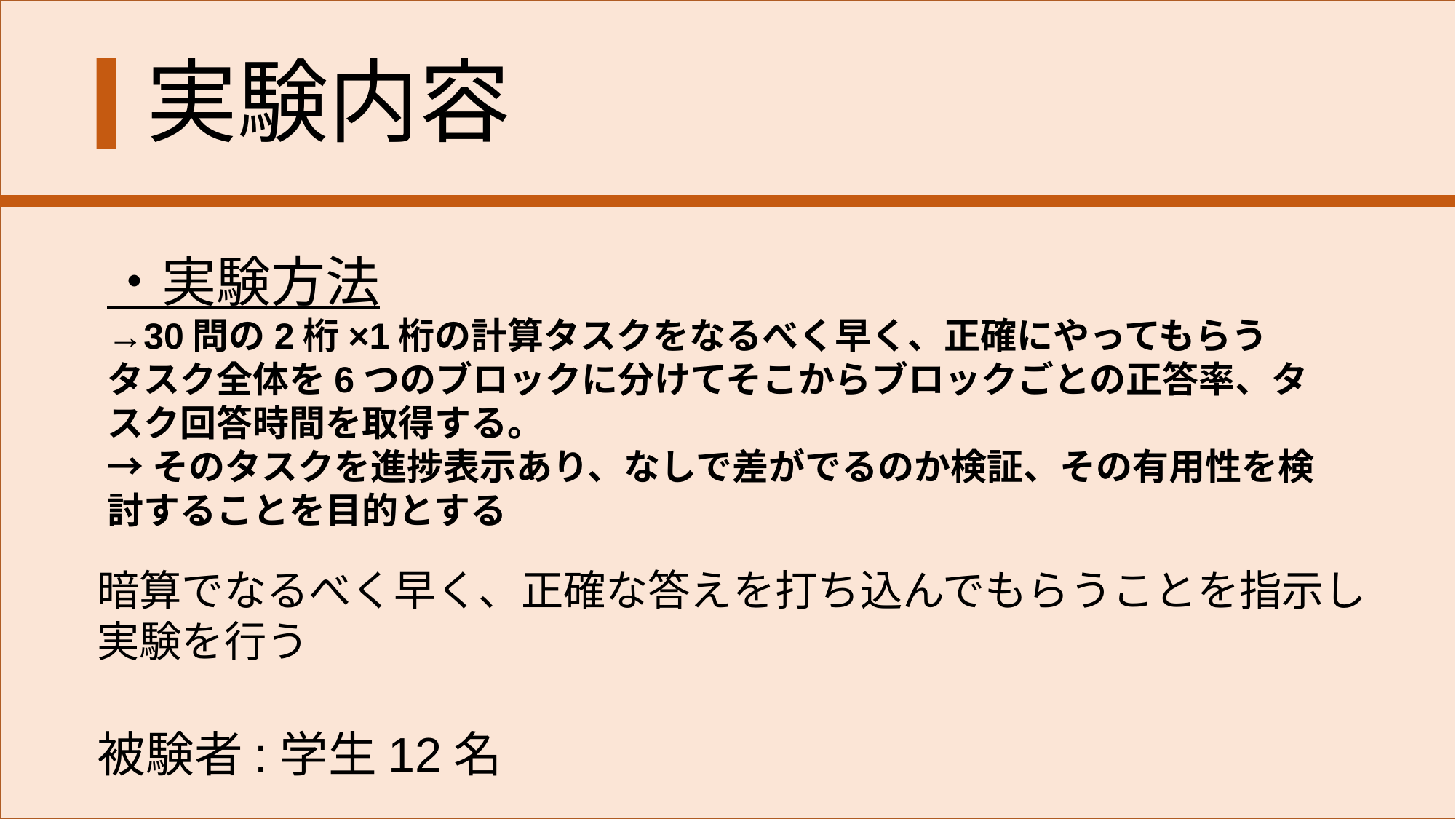

実験内容

・実験方法
→30問の2桁×1桁の計算タスクをなるべく早く、正確にやってもらう
タスク全体を6つのブロックに分けてそこからブロックごとの正答率、タスク回答時間を取得する。
→そのタスクを進捗表示あり、なしで差がでるのか検証、その有用性を検討することを目的とする

暗算でなるべく早く、正確な答えを打ち込んでもらうことを指示し
実験を行う

被験者:学生12名